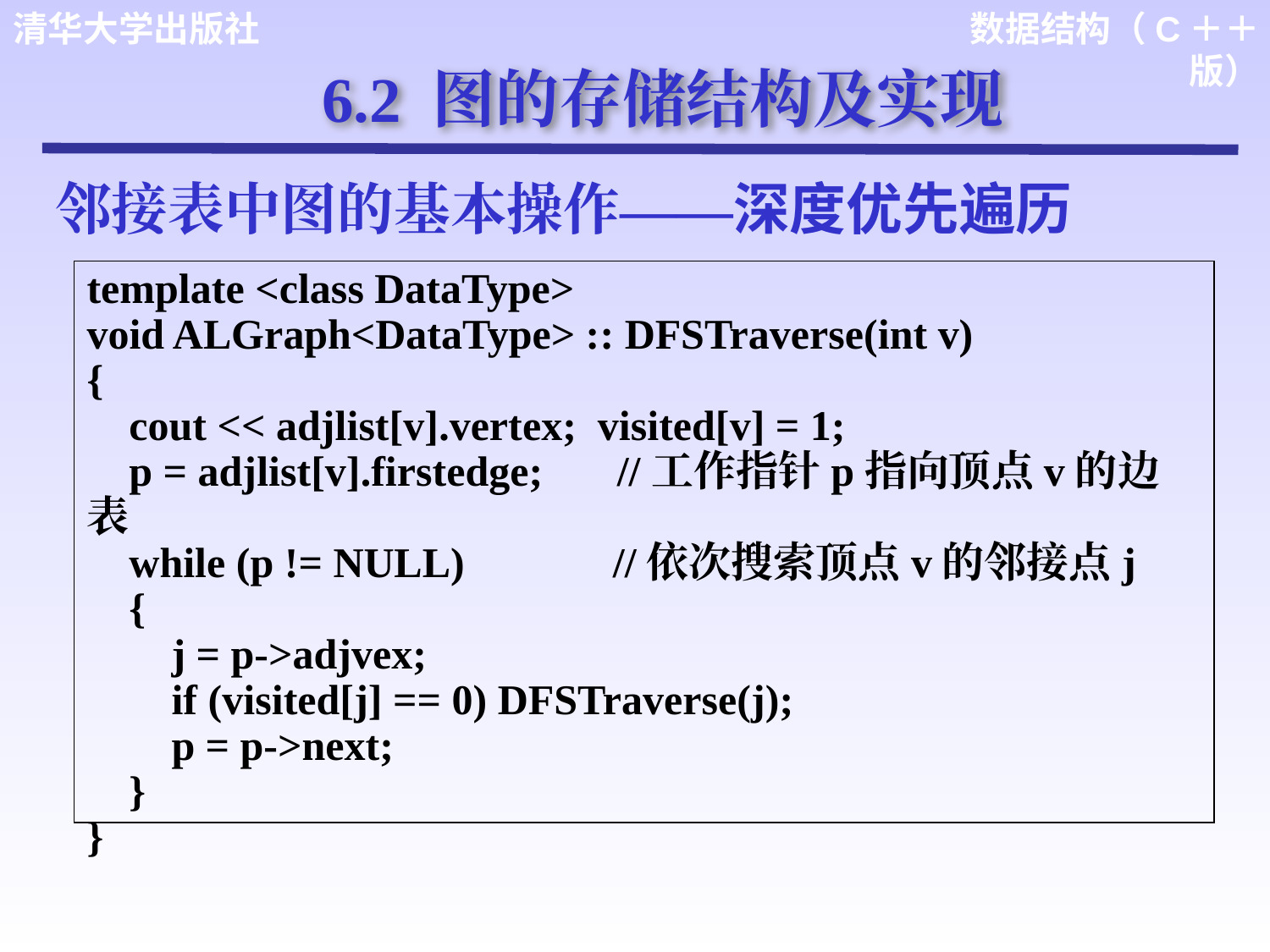

6.2 图的存储结构及实现
邻接表中图的基本操作——深度优先遍历
template <class DataType>
void ALGraph<DataType> :: DFSTraverse(int v)
{
    cout << adjlist[v].vertex;  visited[v] = 1;
    p = adjlist[v].firstedge;       //工作指针p指向顶点v的边表
    while (p != NULL)              //依次搜索顶点v的邻接点j
    {
        j = p->adjvex;
        if (visited[j] == 0) DFSTraverse(j);
        p = p->next;
    }
}